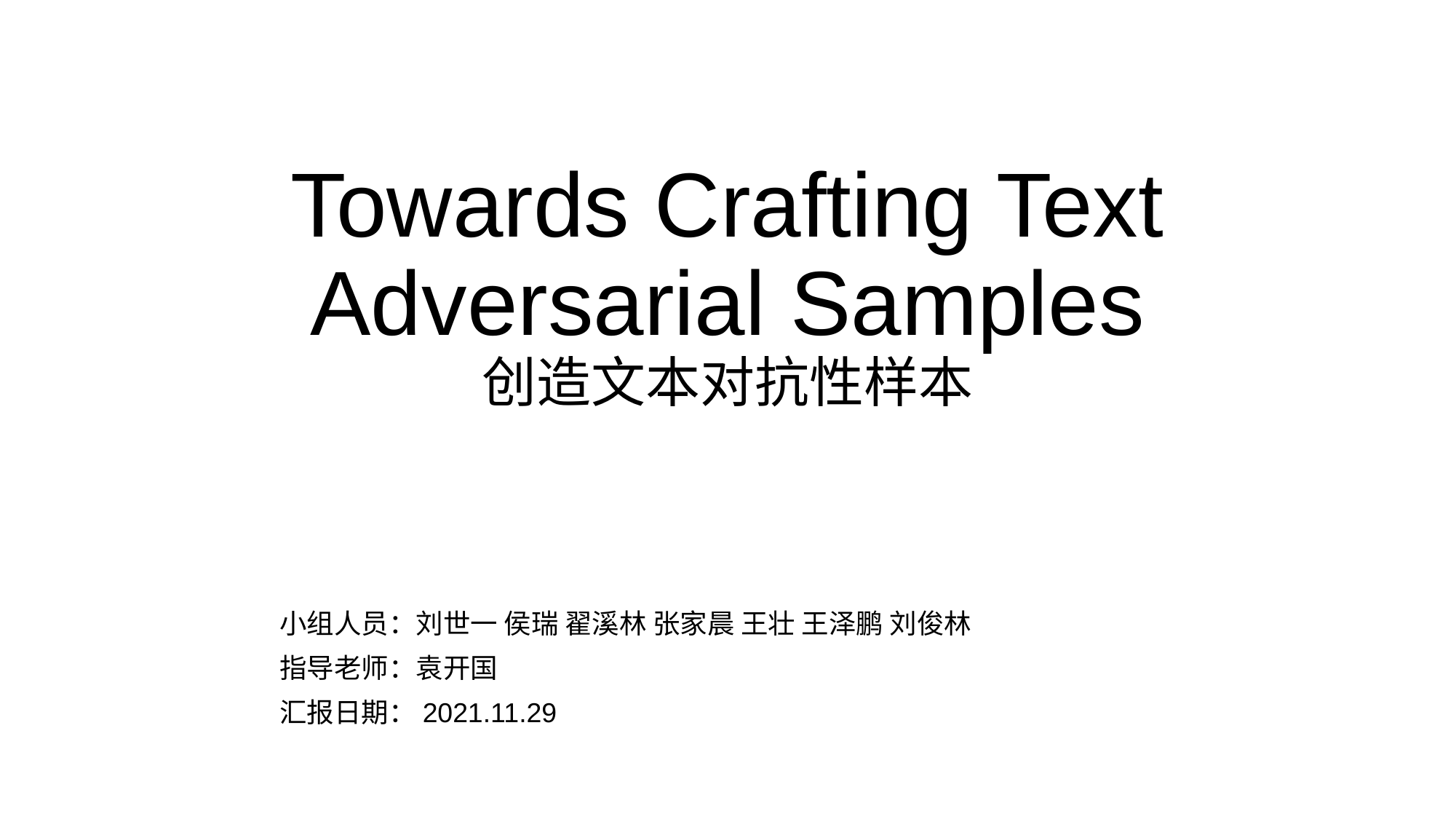

# Towards Crafting Text Adversarial Samples 创造文本对抗性样本
小组人员：刘世一 侯瑞 翟溪林 张家晨 王壮 王泽鹏 刘俊林
指导老师：袁开国
汇报日期：2021.11.29